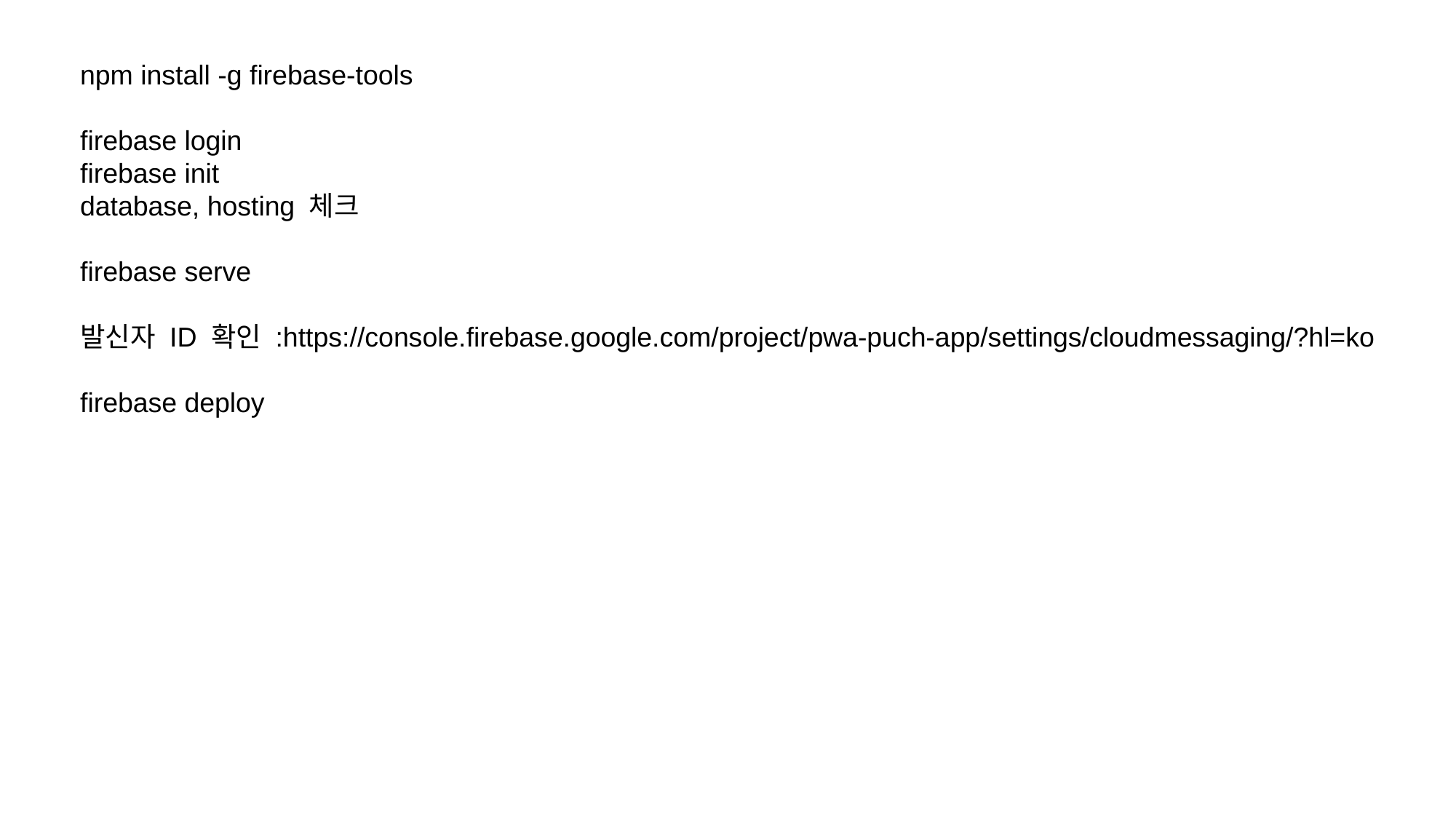

npm install -g firebase-tools

firebase login
firebase init
database, hosting 체크

firebase serve

발신자 ID 확인 :https://console.firebase.google.com/project/pwa-puch-app/settings/cloudmessaging/?hl=ko

firebase deploy